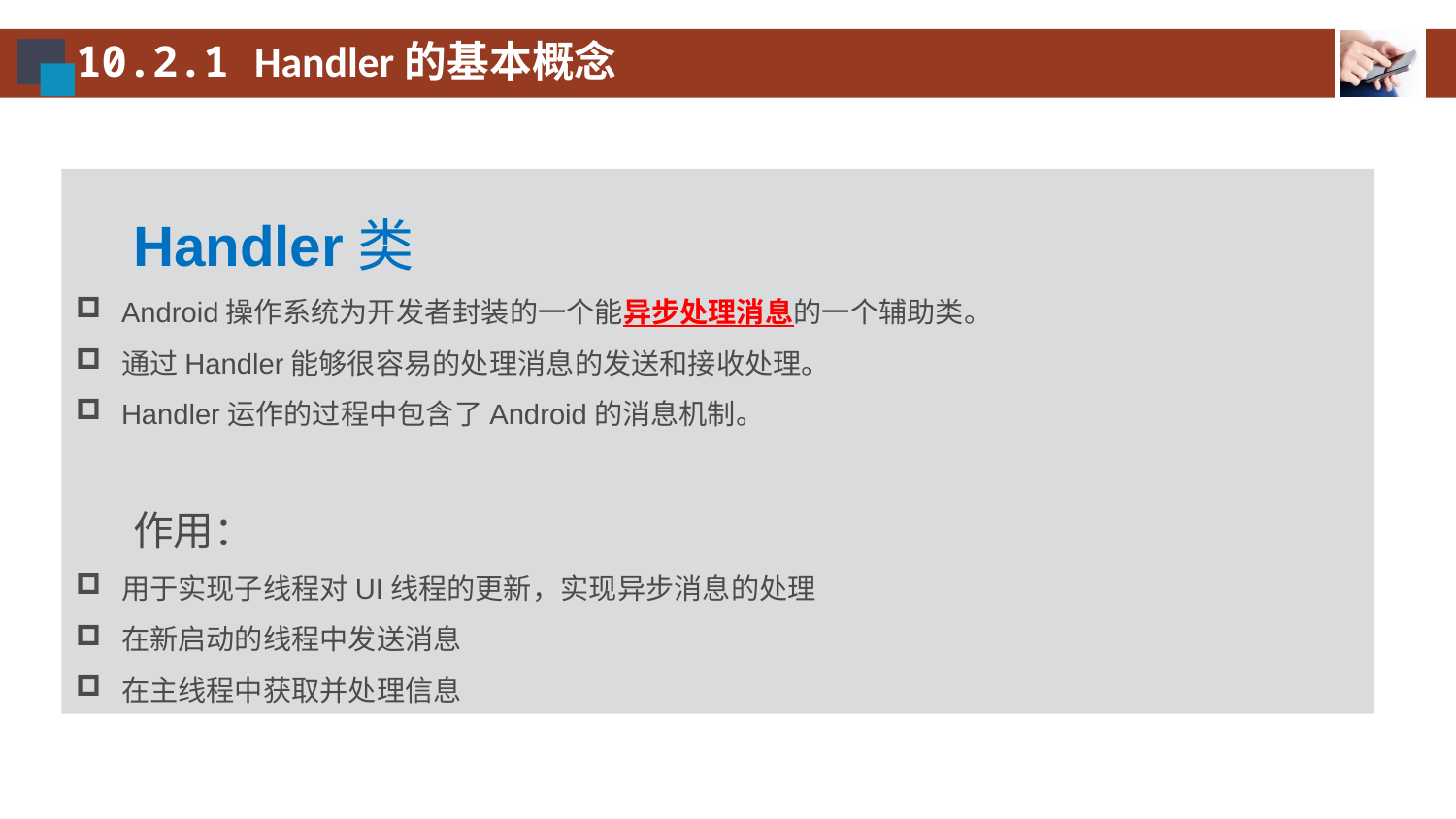

# 10.2.1 Handler的基本概念

Handler类
Android操作系统为开发者封装的一个能异步处理消息的一个辅助类。
通过Handler能够很容易的处理消息的发送和接收处理。
Handler运作的过程中包含了Android的消息机制。

作用：
用于实现子线程对UI线程的更新，实现异步消息的处理
在新启动的线程中发送消息
在主线程中获取并处理信息